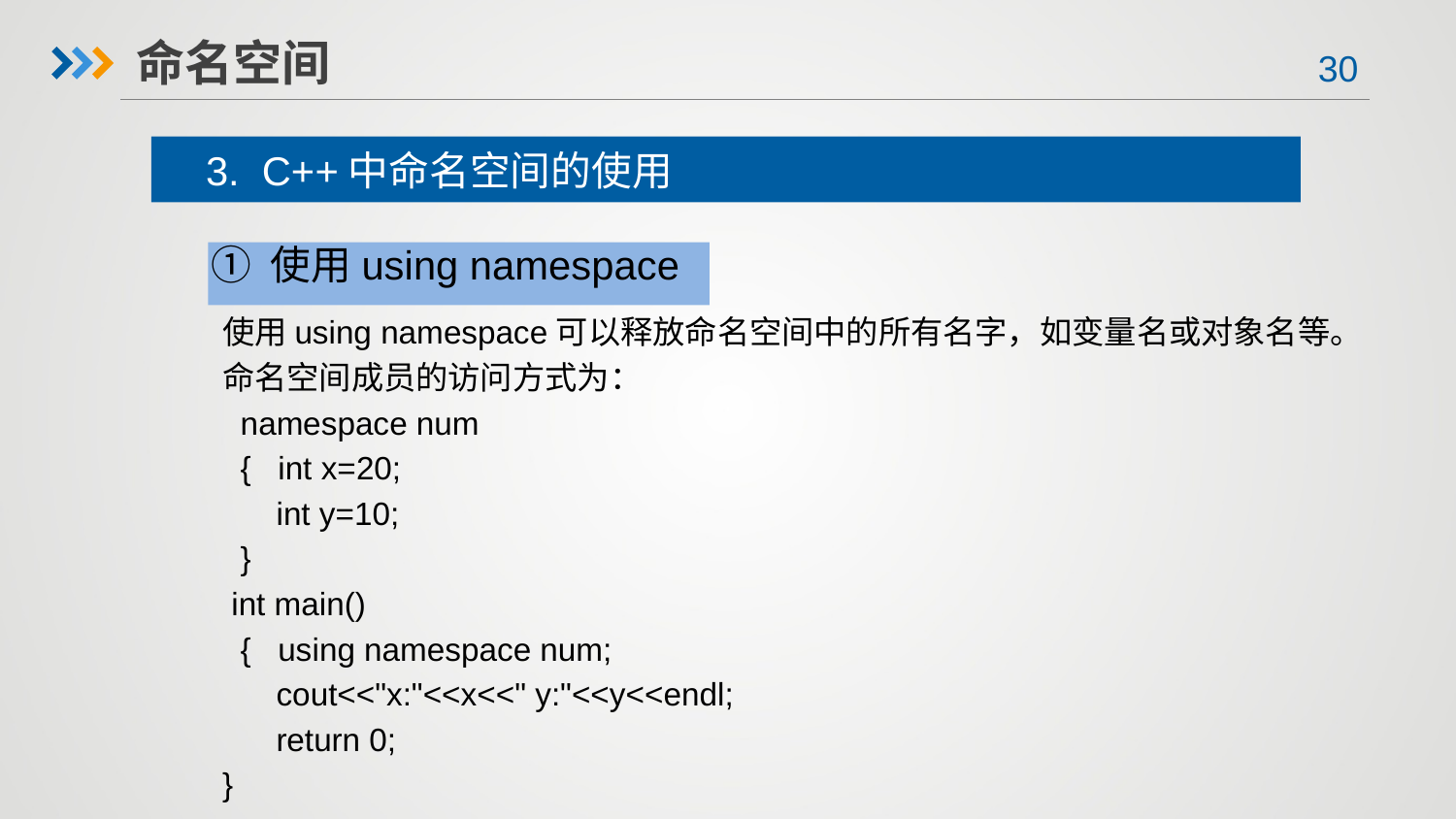

命名空间

3.  C++中命名空间的使用
① 使用using namespace

使用using namespace可以释放命名空间中的所有名字，如变量名或对象名等。
命名空间成员的访问方式为：
  namespace num
  {   int x=20;
      int y=10;
  }
 int main()
  {   using namespace num;
      cout<<"x:"<<x<<" y:"<<y<<endl;
      return 0;
}